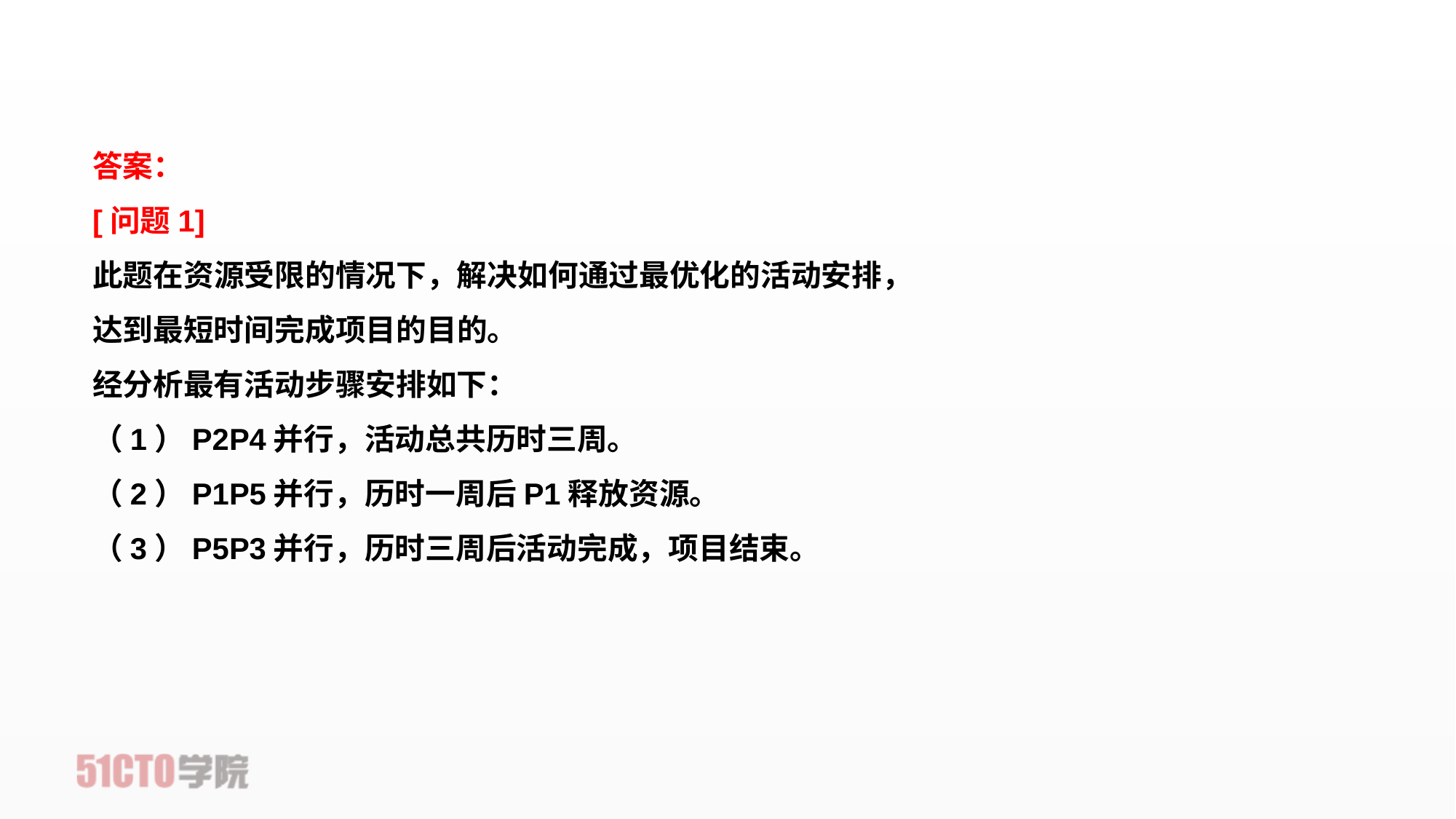

答案：
[问题1]
此题在资源受限的情况下，解决如何通过最优化的活动安排，达到最短时间完成项目的目的。
经分析最有活动步骤安排如下：
（1）P2P4并行，活动总共历时三周。
（2）P1P5并行，历时一周后P1释放资源。
（3）P5P3并行，历时三周后活动完成，项目结束。